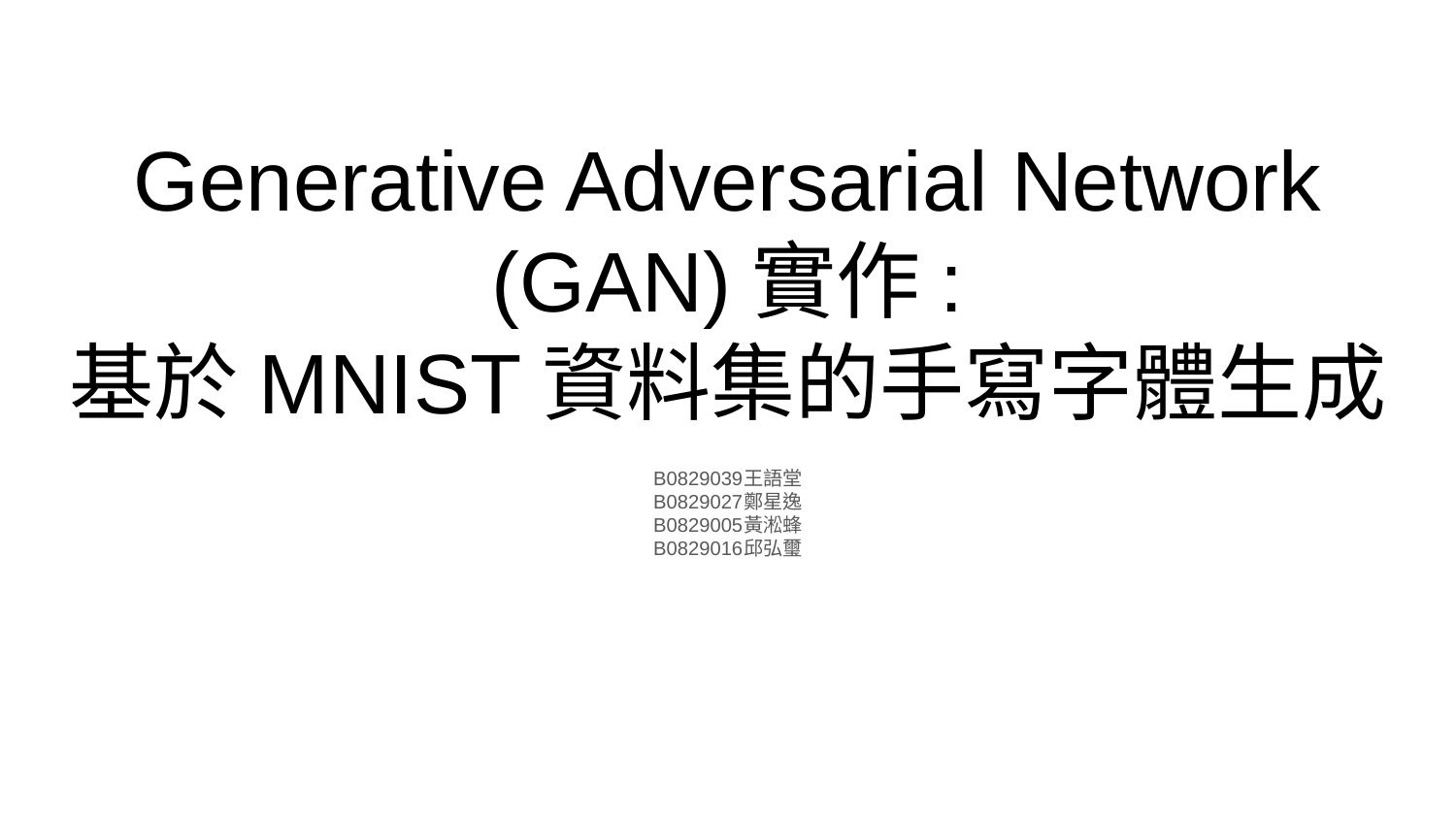

# Generative Adversarial Network (GAN)實作:
基於MNIST資料集的手寫字體生成
B0829039王語堂
B0829027鄭星逸
B0829005黃淞蜂
B0829016邱弘璽